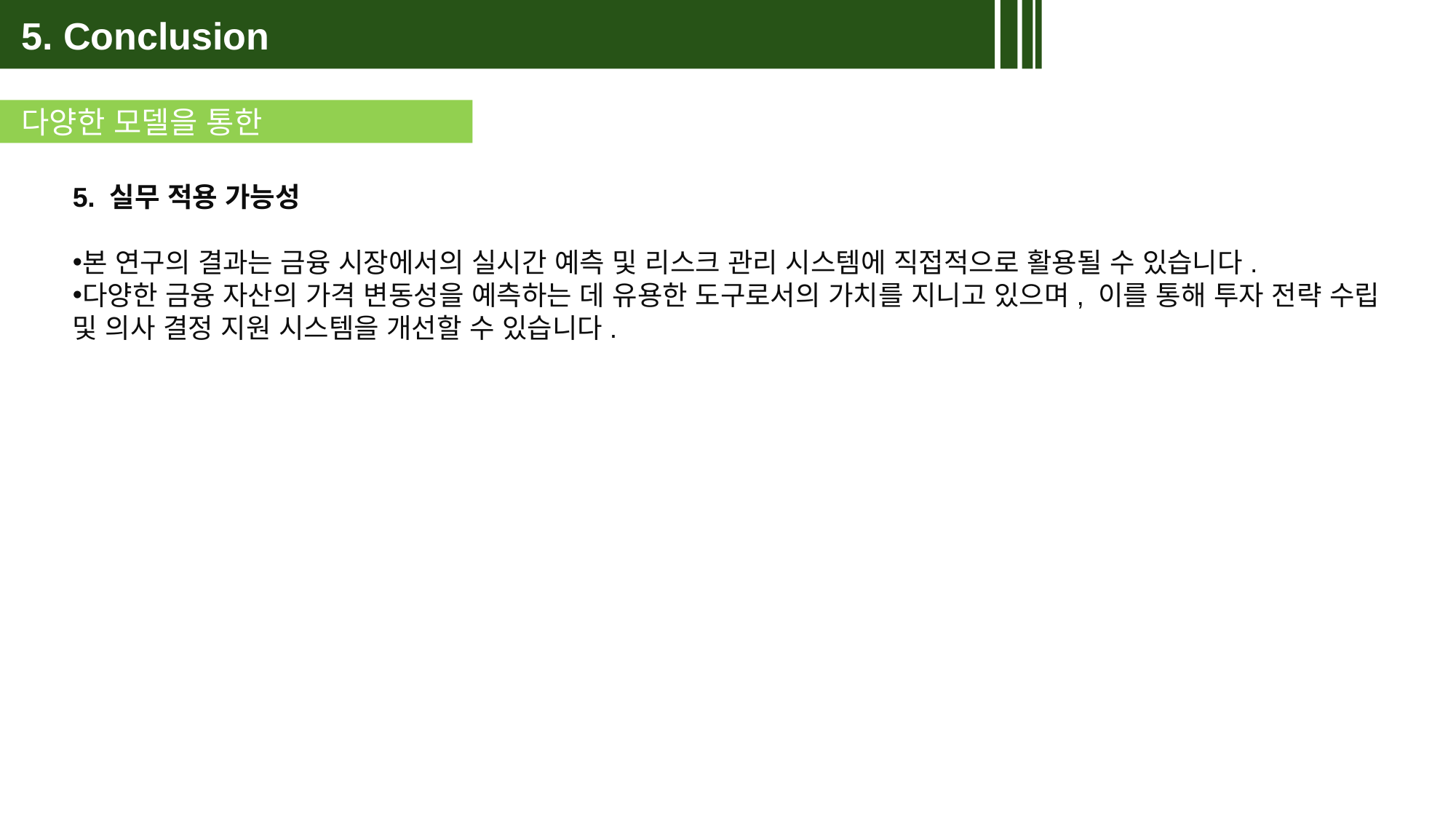

5. Conclusion

다양한 모델을 통한
5. 실무 적용 가능성

본 연구의 결과는 금융 시장에서의 실시간 예측 및 리스크 관리 시스템에 직접적으로 활용될 수 있습니다.
다양한 금융 자산의 가격 변동성을 예측하는 데 유용한 도구로서의 가치를 지니고 있으며, 이를 통해 투자 전략 수립 및 의사 결정 지원 시스템을 개선할 수 있습니다.